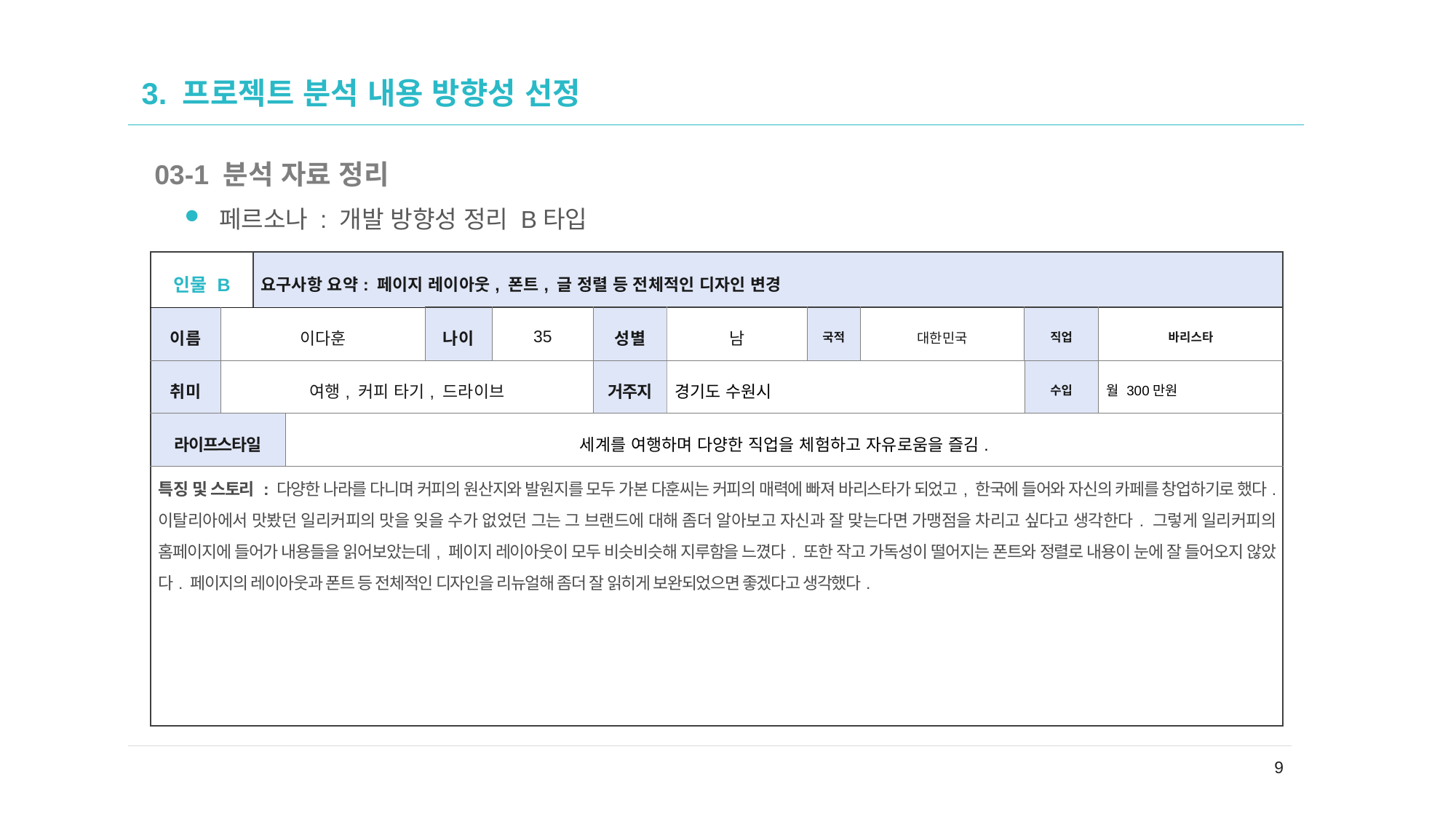

02
# 3. 프로젝트 분석 내용 방향성 선정
03-1 분석 자료 정리
페르소나 : 개발 방향성 정리 B타입
| 인물 B |  | 요구사항 요약: 페이지 레이아웃, 폰트, 글 정렬 등 전체적인 디자인 변경 |  |  |  |  |  |  |  |  |  |
| --- | --- | --- | --- | --- | --- | --- | --- | --- | --- | --- | --- |
| 이름 | 이다훈 |  |  | 나이 | 35 | 성별 | 남 | 국적 | 대한민국 | 직업 | 바리스타 |
| 취미 | 여행, 커피 타기, 드라이브 |  |  |  |  | 거주지 | 경기도 수원시 |  |  | 수입 | 월 300만원 |
| 라이프스타일 |  |  | 세계를 여행하며 다양한 직업을 체험하고 자유로움을 즐김. |  |  |  |  |  |  |  |  |
| 특징 및 스토리 : 다양한 나라를 다니며 커피의 원산지와 발원지를 모두 가본 다훈씨는 커피의 매력에 빠져 바리스타가 되었고, 한국에 들어와 자신의 카페를 창업하기로 했다. 이탈리아에서 맛봤던 일리커피의 맛을 잊을 수가 없었던 그는 그 브랜드에 대해 좀더 알아보고 자신과 잘 맞는다면 가맹점을 차리고 싶다고 생각한다. 그렇게 일리커피의 홈페이지에 들어가 내용들을 읽어보았는데, 페이지 레이아웃이 모두 비슷비슷해 지루함을 느꼈다. 또한 작고 가독성이 떨어지는 폰트와 정렬로 내용이 눈에 잘 들어오지 않았다. 페이지의 레이아웃과 폰트 등 전체적인 디자인을 리뉴얼해 좀더 잘 읽히게 보완되었으면 좋겠다고 생각했다. |  |  |  |  |  |  |  |  |  |  |  |
9